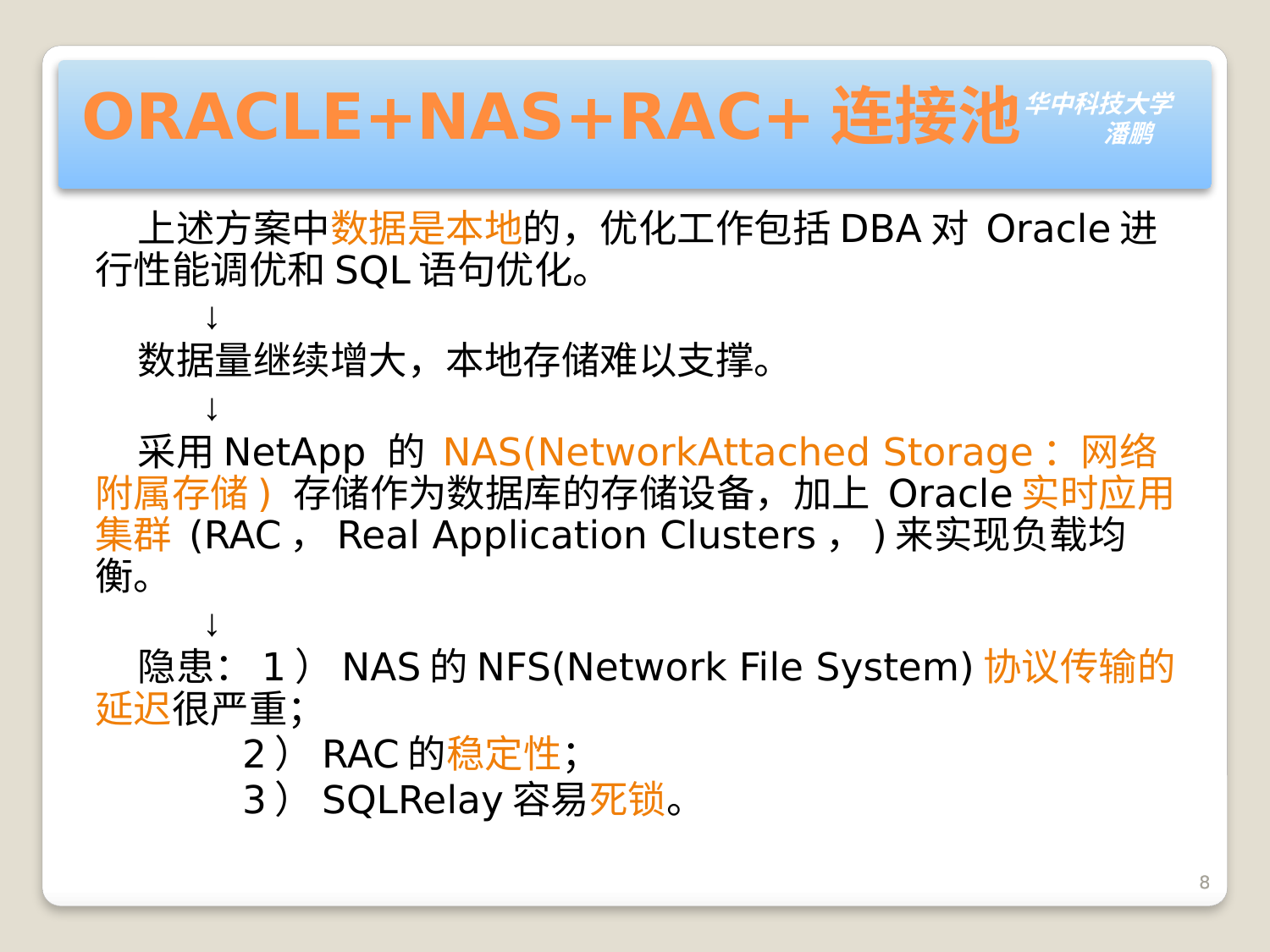

# ORACLE+NAS+RAC+连接池
    上述方案中数据是本地的，优化工作包括DBA对 Oracle进行性能调优和SQL语句优化。
          ↓
    数据量继续增大，本地存储难以支撑。
          ↓
    采用NetApp 的 NAS(NetworkAttached Storage：网络附属存储) 存储作为数据库的存储设备，加上 Oracle实时应用集群 (RAC，Real Application Clusters，)来实现负载均衡。
          ↓
    隐患：1）NAS的NFS(Network File System)协议传输的延迟很严重；
            2）RAC的稳定性；
            3）SQLRelay容易死锁。
8
8